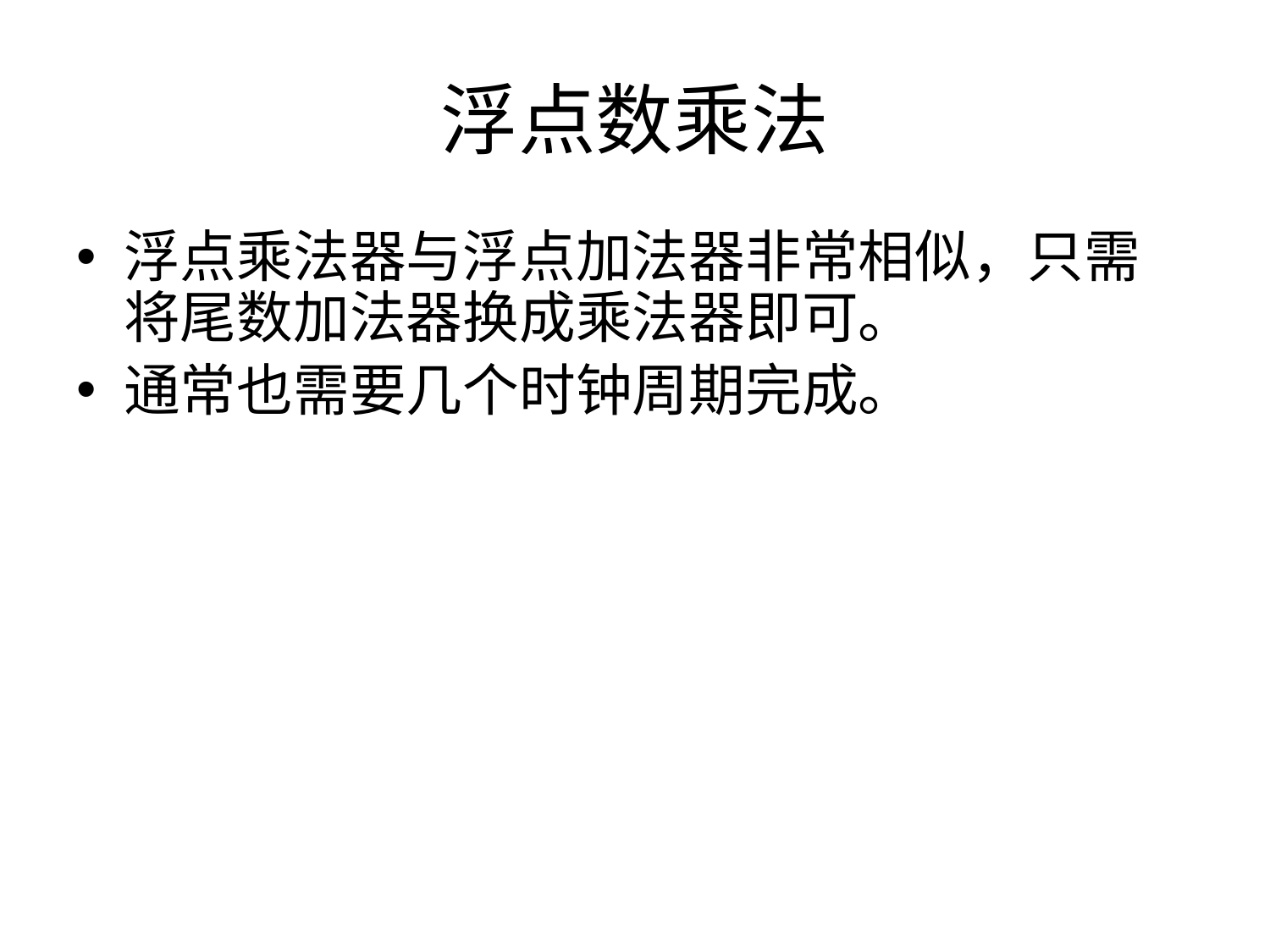

# 浮点数乘法
浮点乘法器与浮点加法器非常相似，只需将尾数加法器换成乘法器即可。
通常也需要几个时钟周期完成。